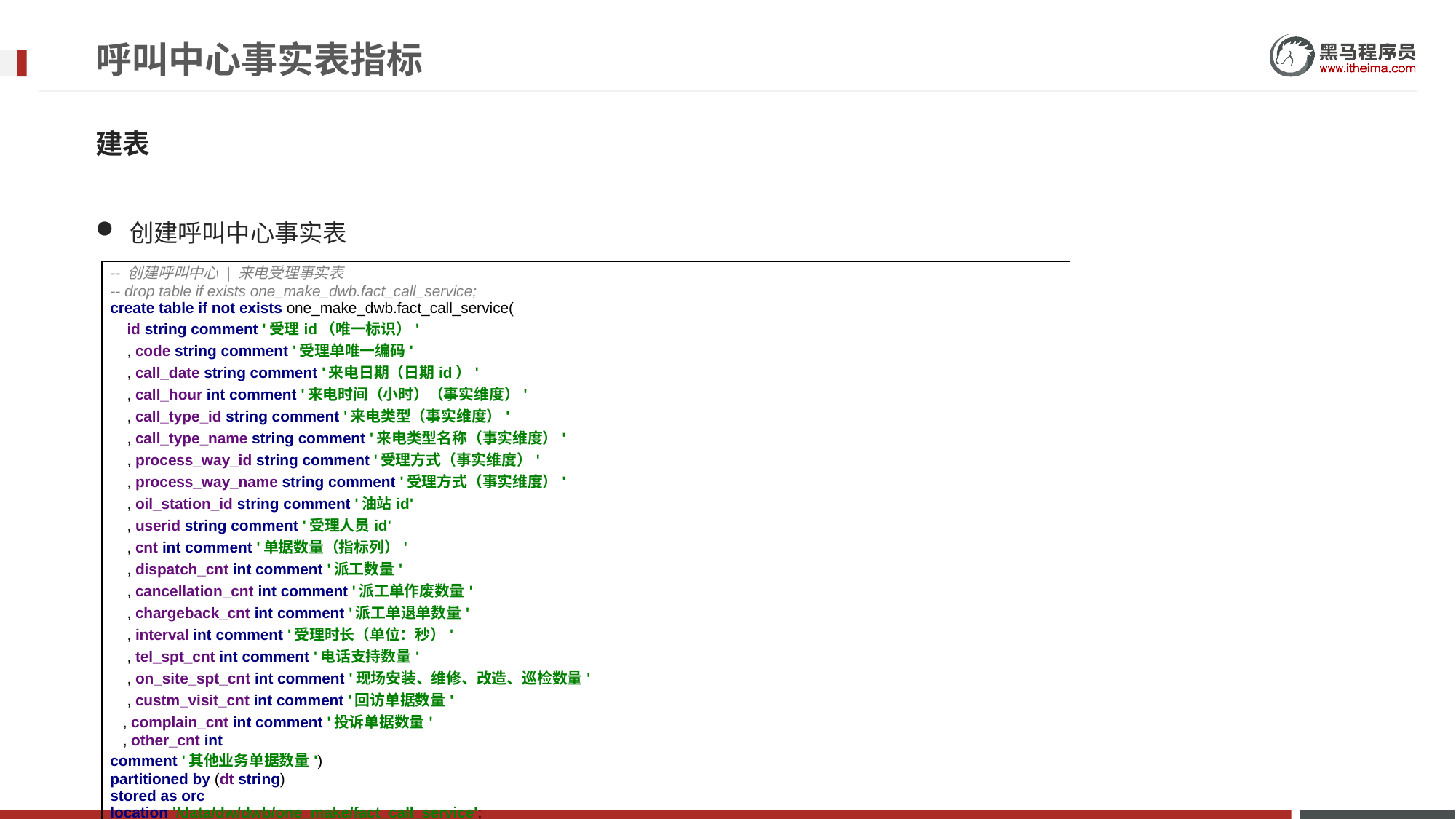

# 呼叫中心事实表指标
建表
创建呼叫中心事实表
| -- 创建呼叫中心 | 来电受理事实表 -- drop table if exists one\_make\_dwb.fact\_call\_service; create table if not exists one\_make\_dwb.fact\_call\_service( id string comment '受理id（唯一标识）' , code string comment '受理单唯一编码' , call\_date string comment '来电日期（日期id）' , call\_hour int comment '来电时间（小时）（事实维度）' , call\_type\_id string comment '来电类型（事实维度）' , call\_type\_name string comment '来电类型名称（事实维度）' , process\_way\_id string comment '受理方式（事实维度）' , process\_way\_name string comment '受理方式（事实维度）' , oil\_station\_id string comment '油站id' , userid string comment '受理人员id' , cnt int comment '单据数量（指标列）' , dispatch\_cnt int comment '派工数量' , cancellation\_cnt int comment '派工单作废数量' , chargeback\_cnt int comment '派工单退单数量' , interval int comment '受理时长（单位：秒）' , tel\_spt\_cnt int comment '电话支持数量' , on\_site\_spt\_cnt int comment '现场安装、维修、改造、巡检数量' , custm\_visit\_cnt int comment '回访单据数量' , complain\_cnt int comment '投诉单据数量' , other\_cnt int comment '其他业务单据数量') partitioned by (dt string) stored as orc location '/data/dw/dwb/one\_make/fact\_call\_service'; |
| --- |